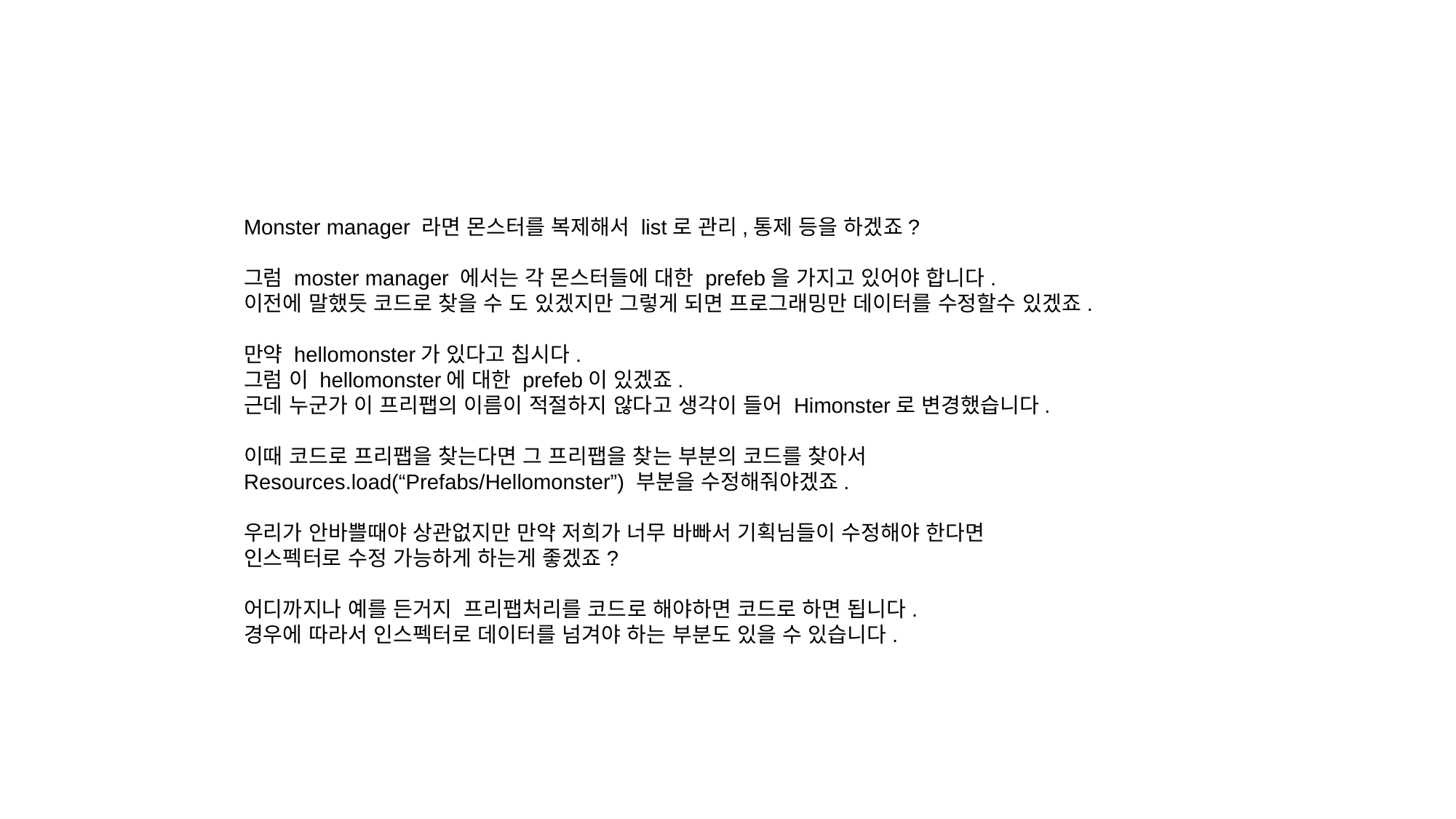

Monster manager 라면 몬스터를 복제해서 list로 관리,통제 등을 하겠죠?

그럼 moster manager 에서는 각 몬스터들에 대한 prefeb을 가지고 있어야 합니다.
이전에 말했듯 코드로 찾을 수 도 있겠지만 그렇게 되면 프로그래밍만 데이터를 수정할수 있겠죠.

만약 hellomonster가 있다고 칩시다.
그럼 이 hellomonster에 대한 prefeb이 있겠죠.
근데 누군가 이 프리팹의 이름이 적절하지 않다고 생각이 들어 Himonster로 변경했습니다.

이때 코드로 프리팹을 찾는다면 그 프리팹을 찾는 부분의 코드를 찾아서
Resources.load(“Prefabs/Hellomonster”) 부분을 수정해줘야겠죠.

우리가 안바쁠때야 상관없지만 만약 저희가 너무 바빠서 기획님들이 수정해야 한다면
인스펙터로 수정 가능하게 하는게 좋겠죠?

어디까지나 예를 든거지  프리팹처리를 코드로 해야하면 코드로 하면 됩니다.
경우에 따라서 인스펙터로 데이터를 넘겨야 하는 부분도 있을 수 있습니다.